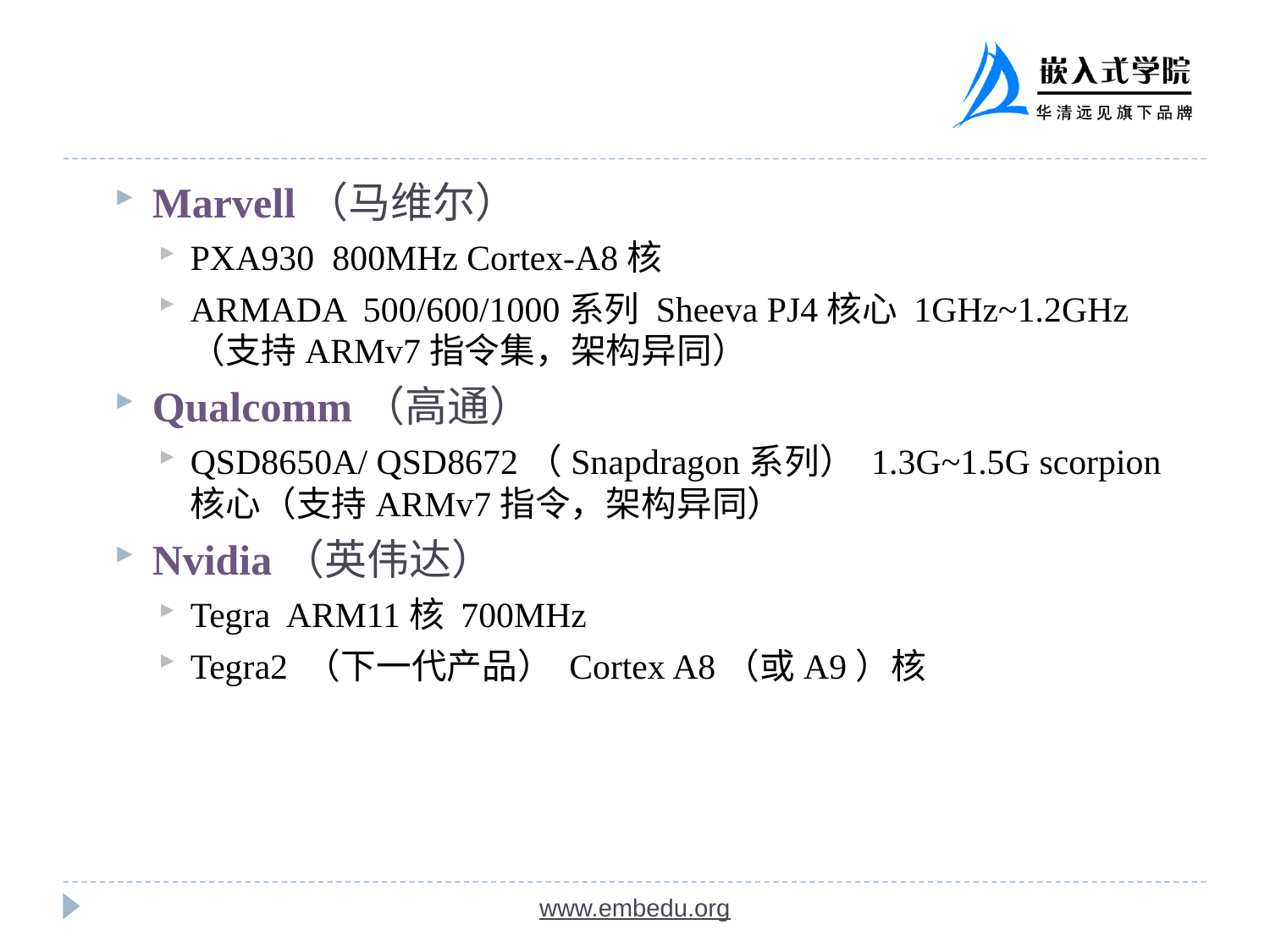

Marvell（马维尔）
PXA930  800MHz Cortex-A8核
ARMADA  500/600/1000系列 Sheeva PJ4核心 1GHz~1.2GHz（支持ARMv7指令集，架构异同）
Qualcomm（高通）
QSD8650A/ QSD8672（Snapdragon系列） 1.3G~1.5G scorpion核心（支持ARMv7指令，架构异同）
Nvidia（英伟达）
Tegra  ARM11核 700MHz
Tegra2 （下一代产品） Cortex A8（或A9）核

www.embedu.org